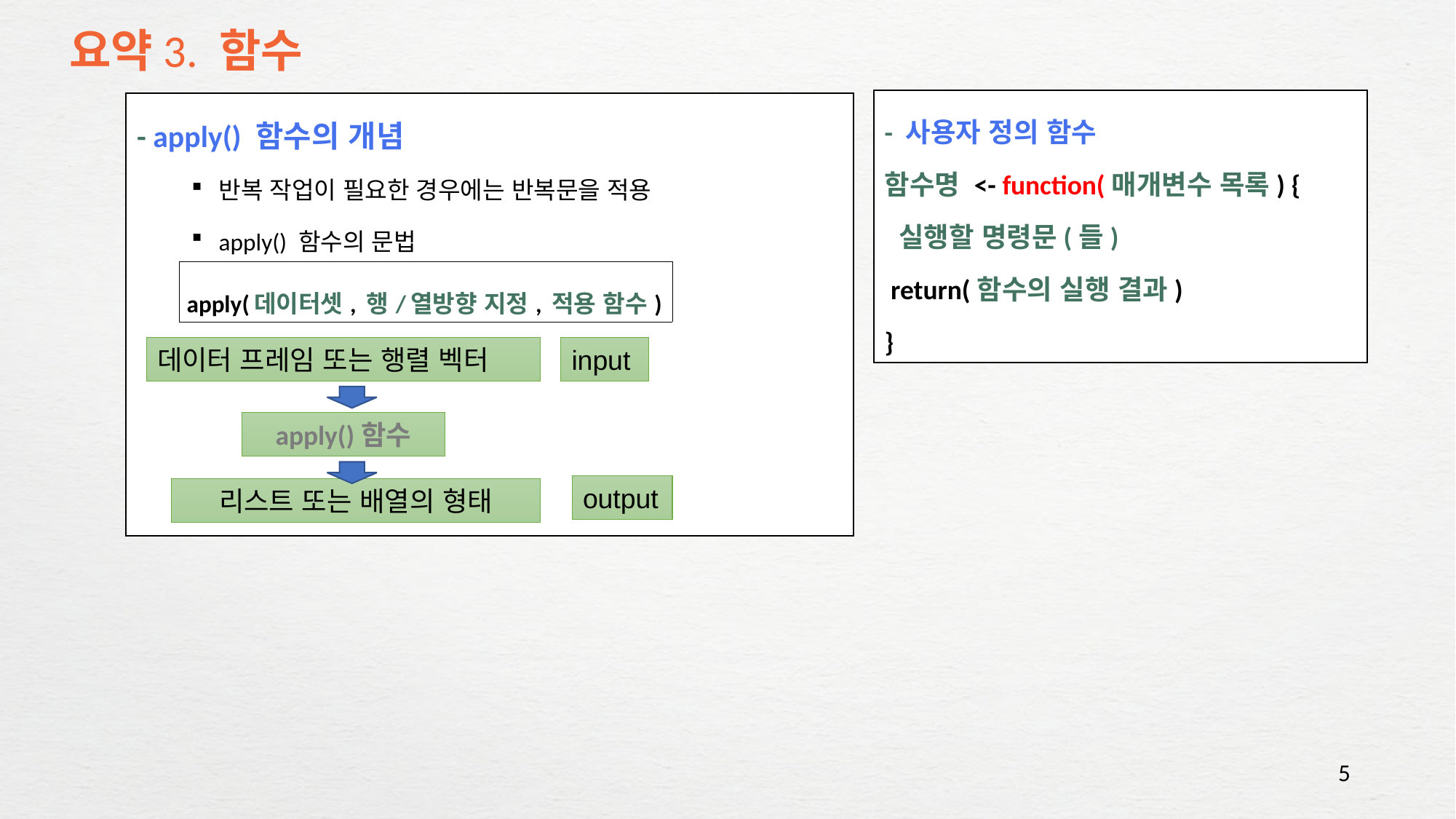

# 요약3. 함수
- 사용자 정의 함수
함수명 <- function(매개변수 목록) {
 실행할 명령문(들)
 return(함수의 실행 결과)
}
- apply() 함수의 개념
반복 작업이 필요한 경우에는 반복문을 적용
apply() 함수의 문법

| apply(데이터셋, 행/열방향 지정, 적용 함수) |
| --- |
데이터 프레임 또는 행렬 벡터
input

apply()함수

output
리스트 또는 배열의 형태
5